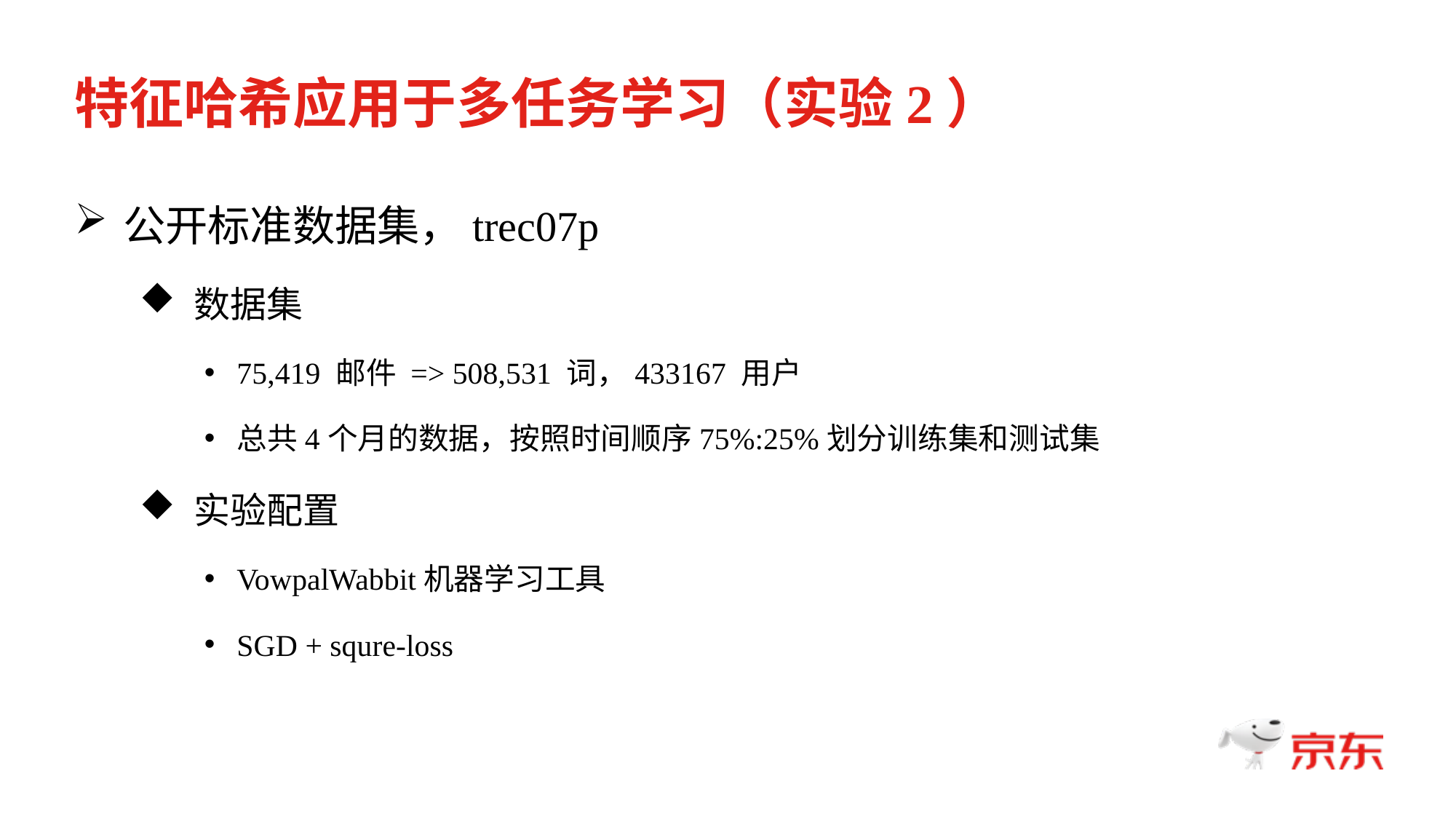

特征哈希应用于多任务学习（实验2）

公开标准数据集，trec07p
数据集
75,419 邮件 => 508,531 词，433167 用户
总共4个月的数据，按照时间顺序75%:25%划分训练集和测试集
实验配置
VowpalWabbit机器学习工具
SGD + squre-loss